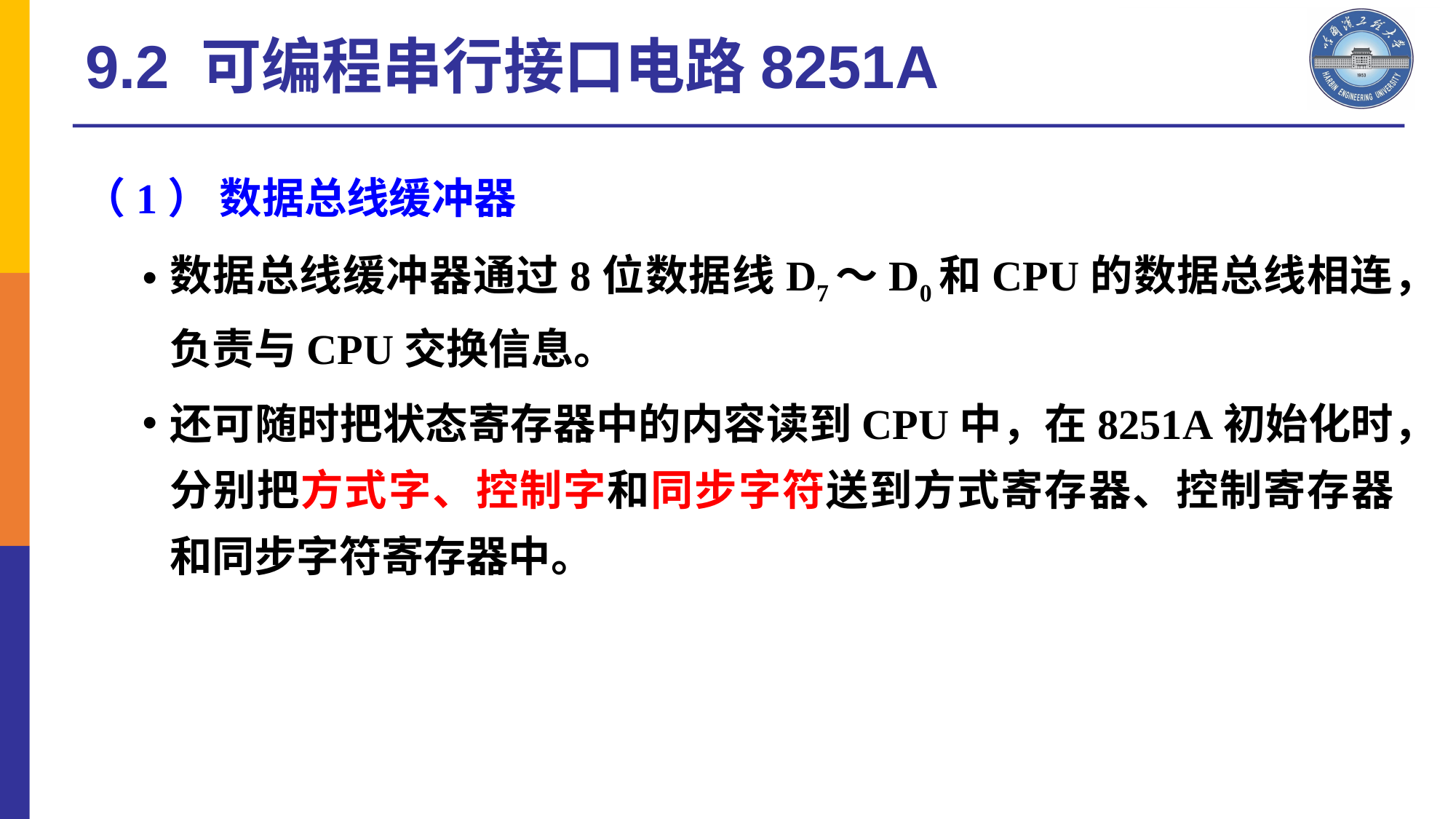

9.2 可编程串行接口电路8251A
（1） 数据总线缓冲器
数据总线缓冲器通过8位数据线D7～D0和CPU的数据总线相连，负责与CPU交换信息。
还可随时把状态寄存器中的内容读到CPU中，在8251A初始化时，分别把方式字、控制字和同步字符送到方式寄存器、控制寄存器和同步字符寄存器中。